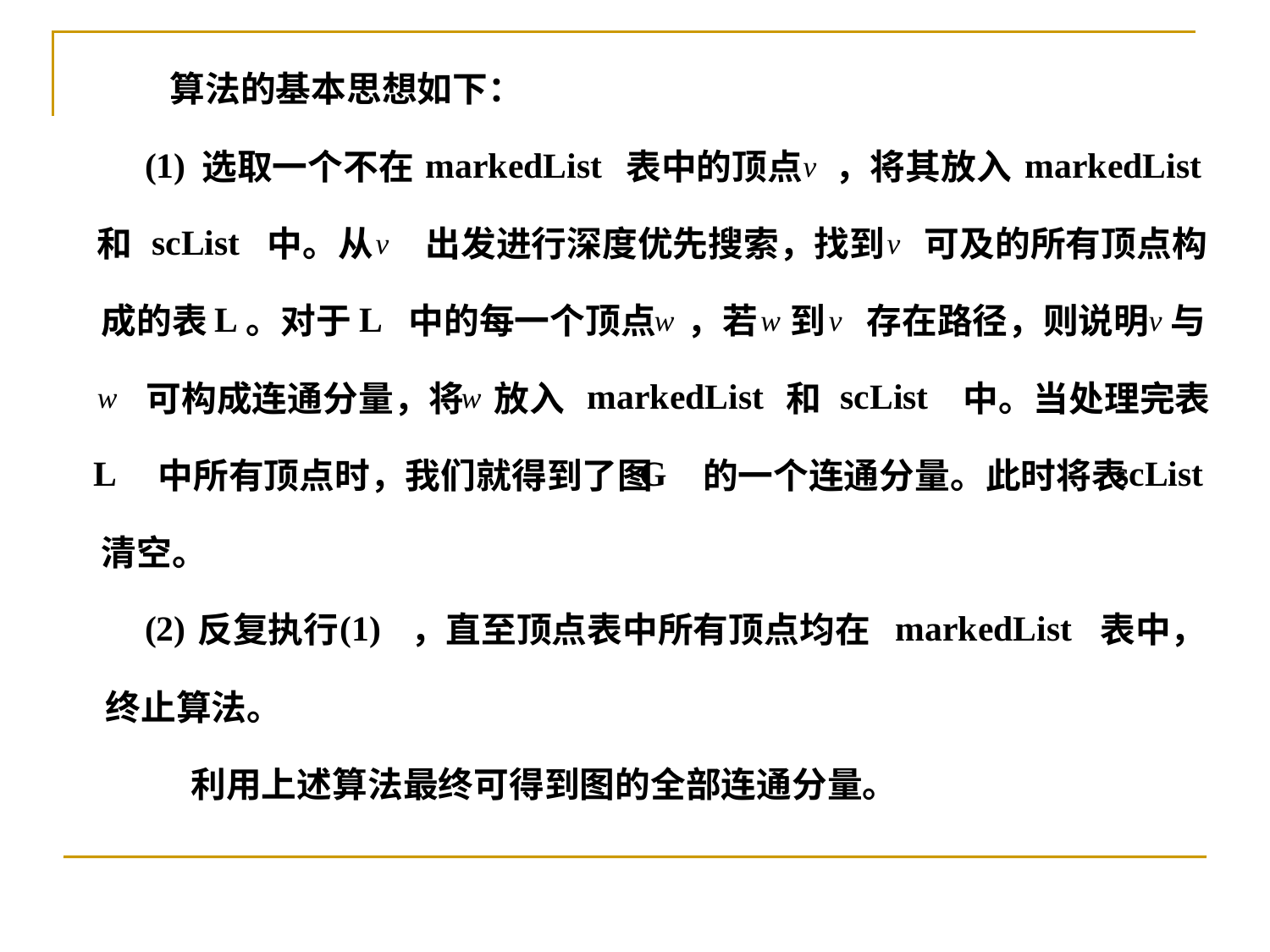

算法的基本思想如下：
(1)
markedList
markedList
选取一个不在
表中的顶点
，将其放入
v
scList
和
中。从
出发进行深度优先搜索，找到
可及的所有顶点构
v
v
L
L
成的表
。对于
中的每一个顶点
，若
到
存在路径，则说明
与
w
w
v
v
markedList
scList
可构成连通分量，将
放入
和
中。当处理完表
w
w
L
G
scList
中所有顶点时，我们就得到了图
的一个连通分量。此时将表
清空。
(2)
(1)
markedList
反复执行
，直至顶点表中所有顶点均在
表中，
终止算法。
利用上述算法最终可得到图的全部连通分量。